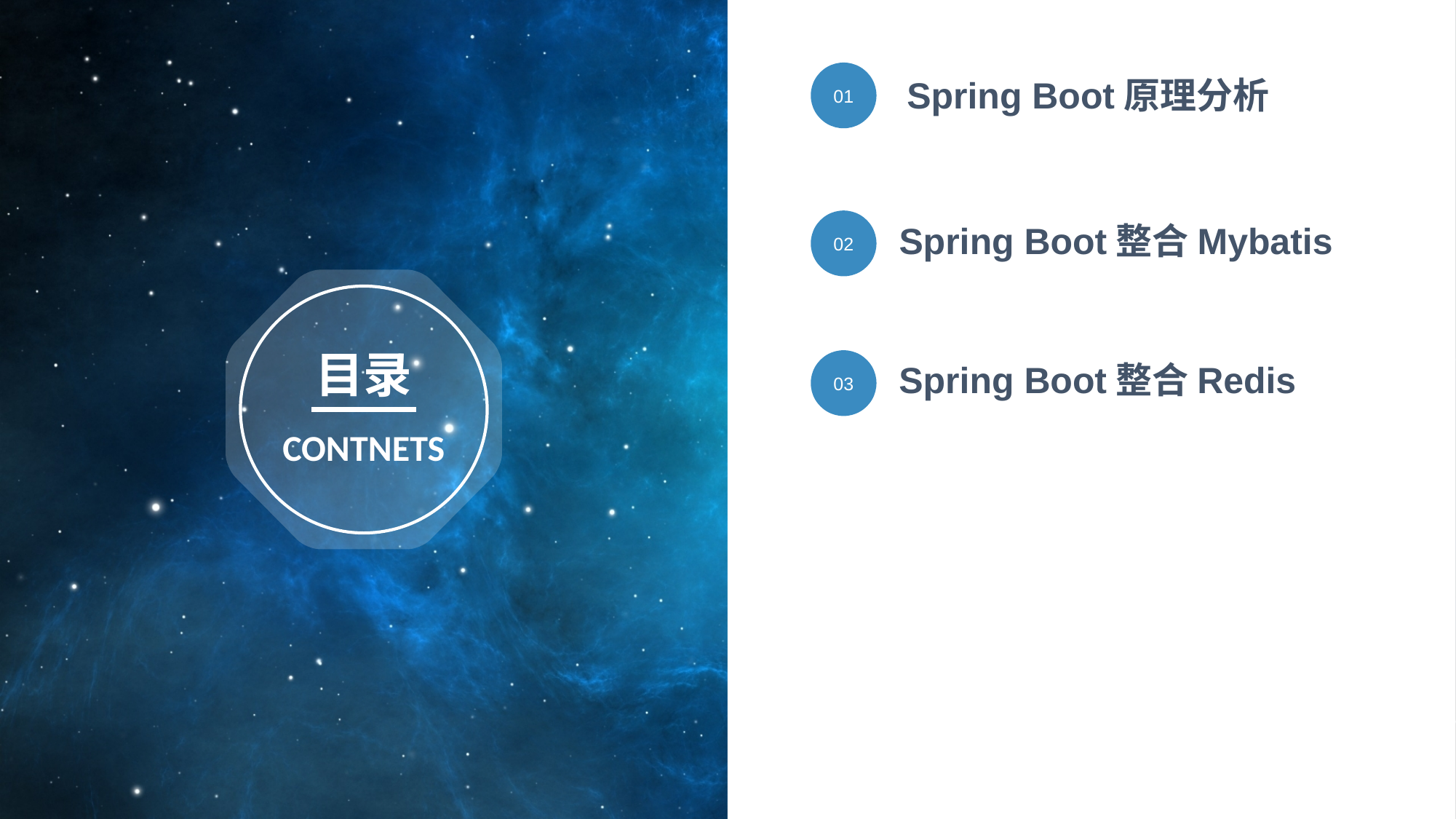

01
Spring Boot原理分析
02
Spring Boot整合Mybatis

目录
03
Spring Boot整合Redis
CONTNETS